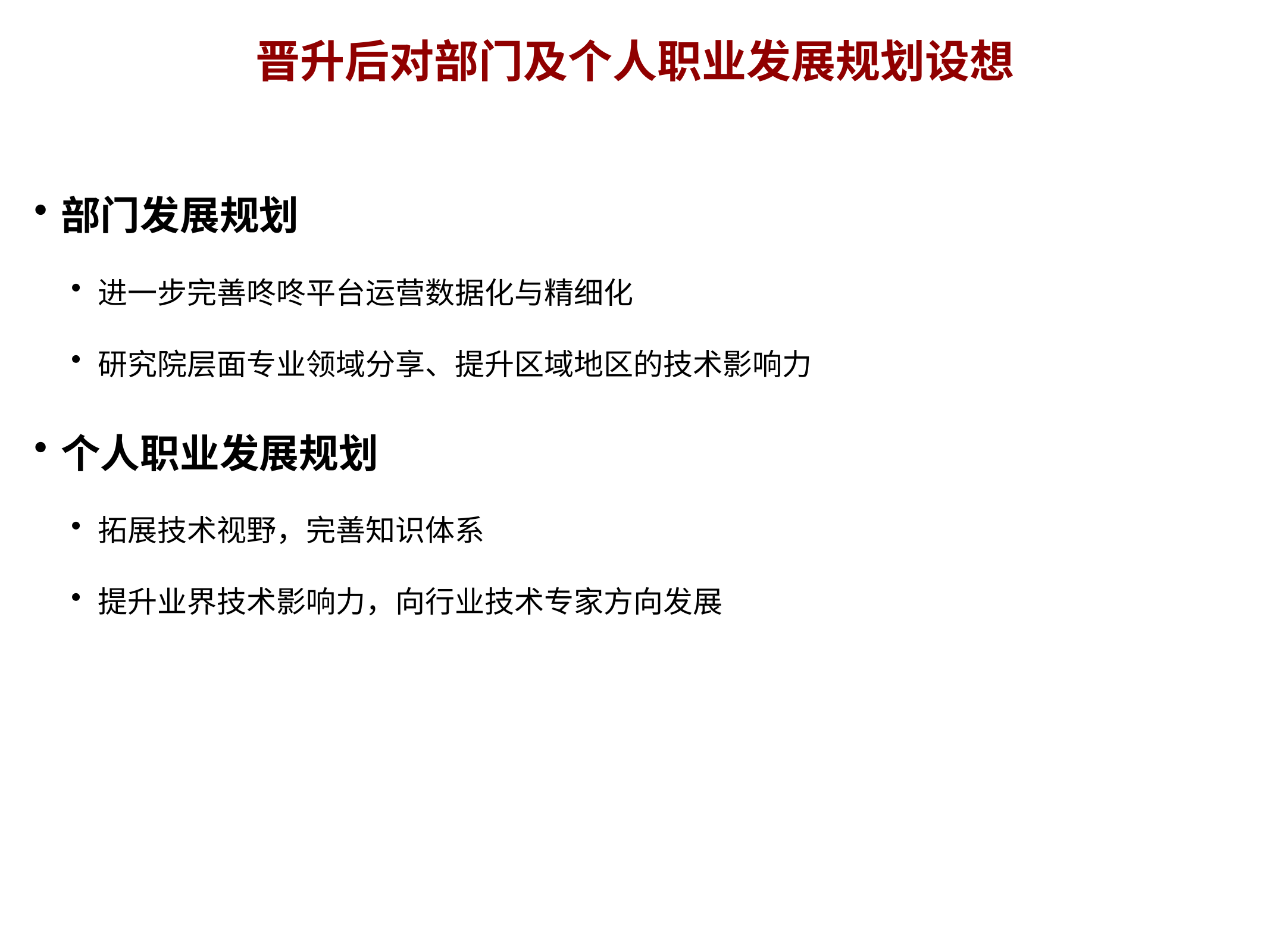

晋升后对部门及个人职业发展规划设想
部门发展规划
进一步完善咚咚平台运营数据化与精细化
研究院层面专业领域分享、提升区域地区的技术影响力
个人职业发展规划
拓展技术视野，完善知识体系
提升业界技术影响力，向行业技术专家方向发展